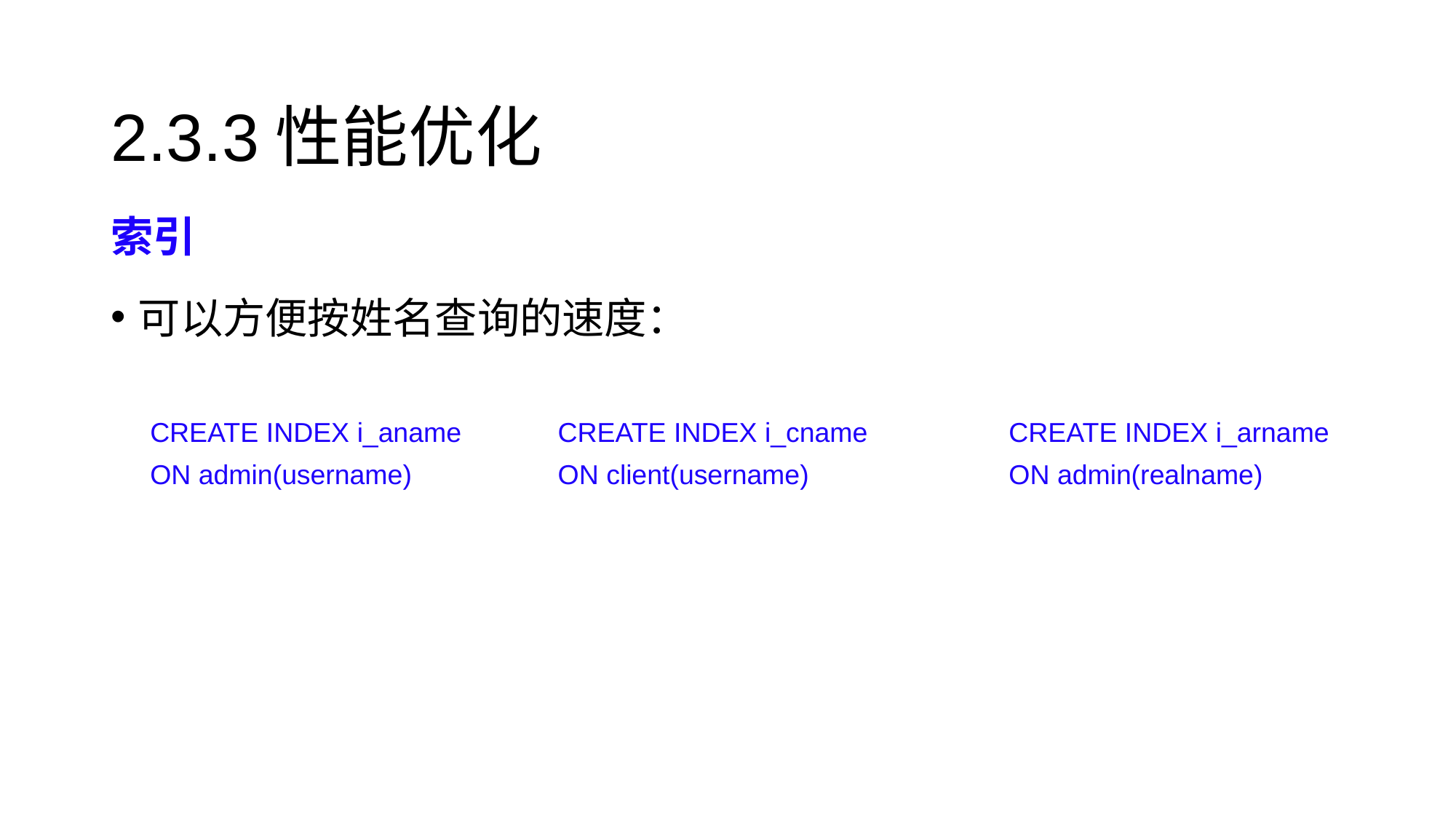

# 2.3.3性能优化
索引
可以方便按姓名查询的速度：

CREATE INDEX i_aname
ON admin(username)
CREATE INDEX i_cname
ON client(username)
CREATE INDEX i_arname
ON admin(realname)